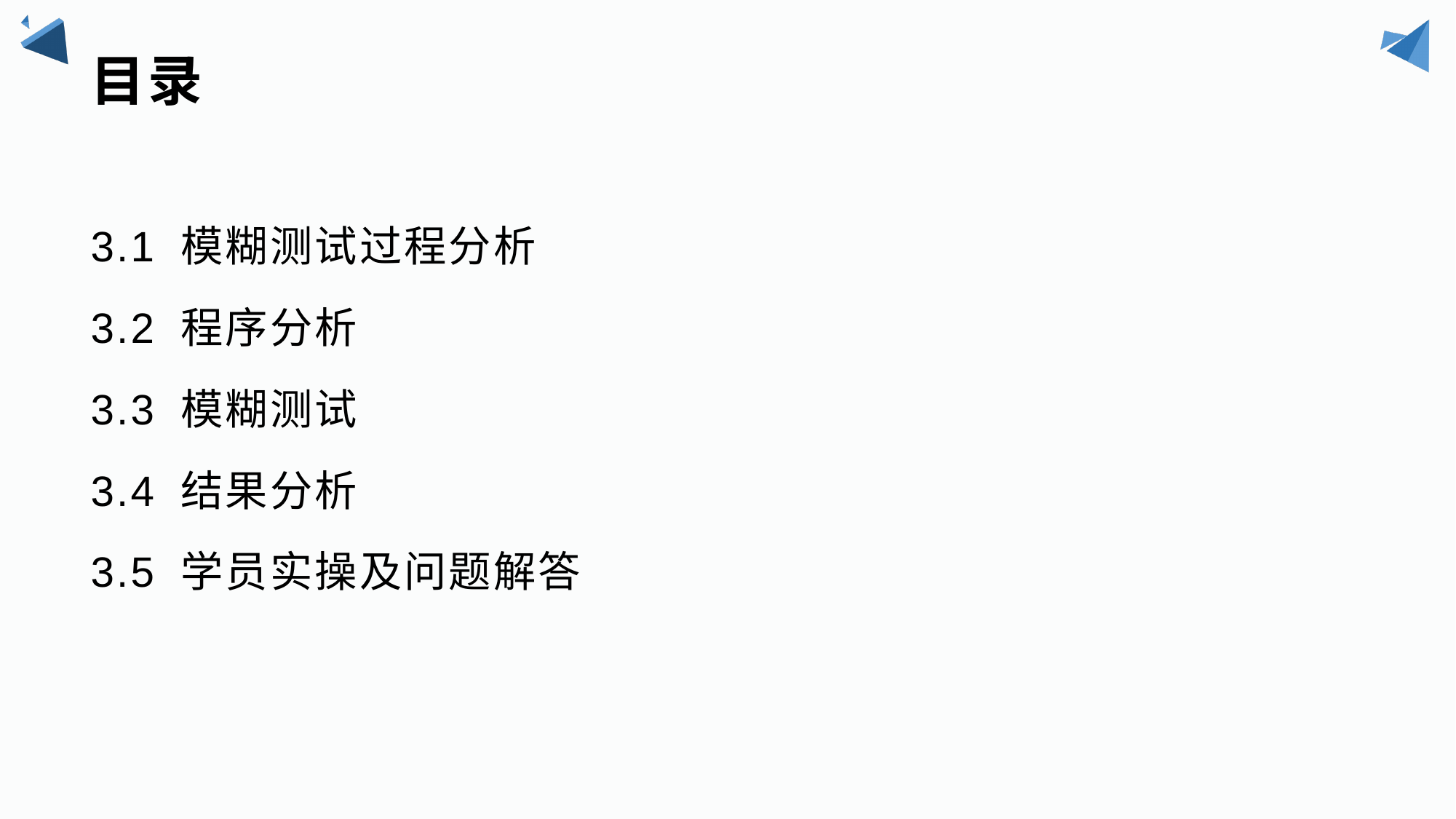

# 目录
3.1 模糊测试过程分析
3.2 程序分析
3.3 模糊测试
3.4 结果分析
3.5 学员实操及问题解答